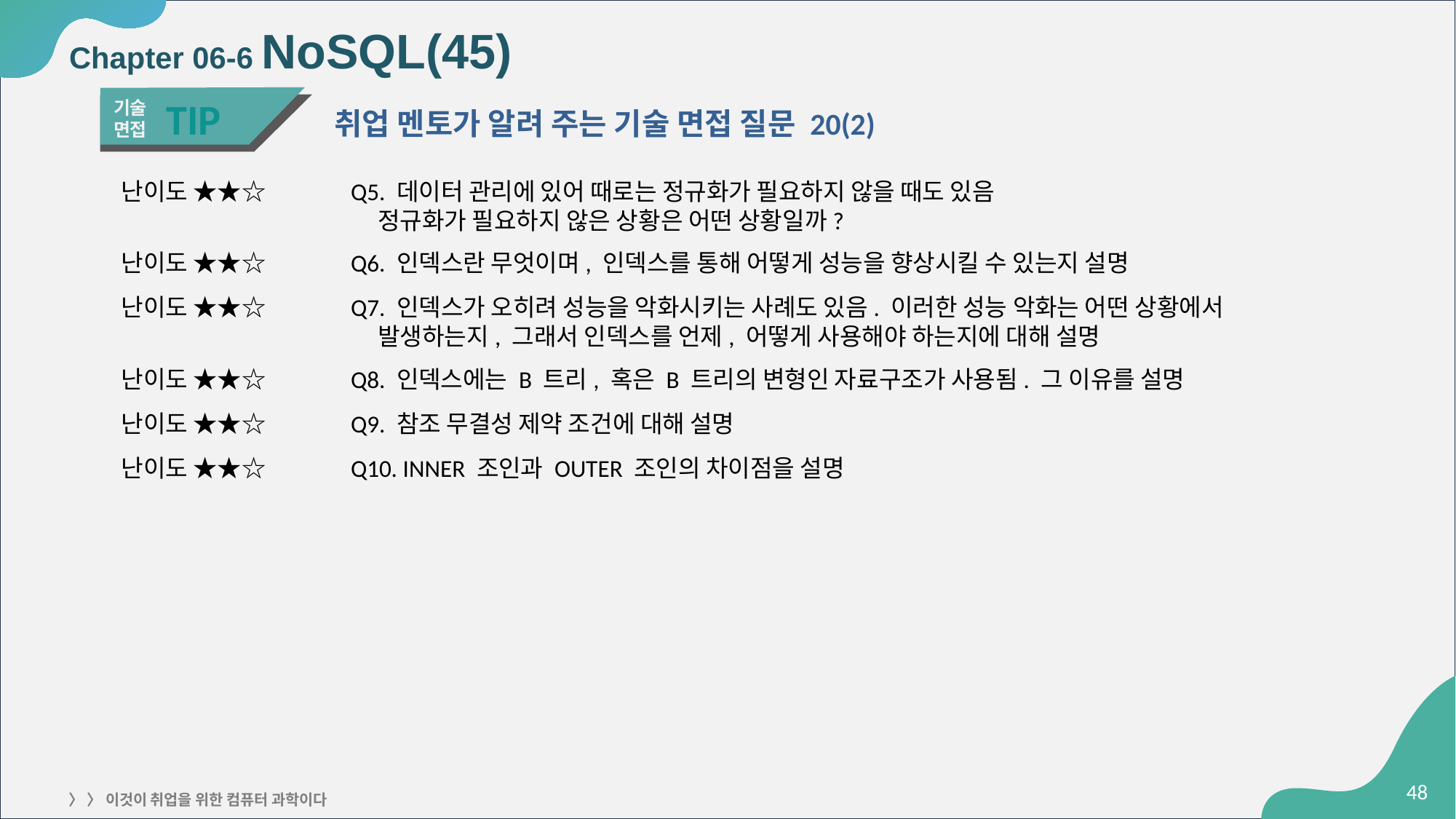

# Chapter 06-6 NoSQL(45)

TIP
기술
면접
취업 멘토가 알려 주는 기술 면접 질문 20(2)
난이도 ★★☆
Q5. 데이터 관리에 있어 때로는 정규화가 필요하지 않을 때도 있음
     정규화가 필요하지 않은 상황은 어떤 상황일까?
난이도 ★★☆
Q6. 인덱스란 무엇이며, 인덱스를 통해 어떻게 성능을 향상시킬 수 있는지 설명
난이도 ★★☆
Q7. 인덱스가 오히려 성능을 악화시키는 사례도 있음. 이러한 성능 악화는 어떤 상황에서
     발생하는지, 그래서 인덱스를 언제, 어떻게 사용해야 하는지에 대해 설명
난이도 ★★☆
Q8. 인덱스에는 B 트리, 혹은 B 트리의 변형인 자료구조가 사용됨. 그 이유를 설명
난이도 ★★☆
Q9. 참조 무결성 제약 조건에 대해 설명
난이도 ★★☆
Q10. INNER 조인과 OUTER 조인의 차이점을 설명
48
〉 〉 이것이 취업을 위한 컴퓨터 과학이다